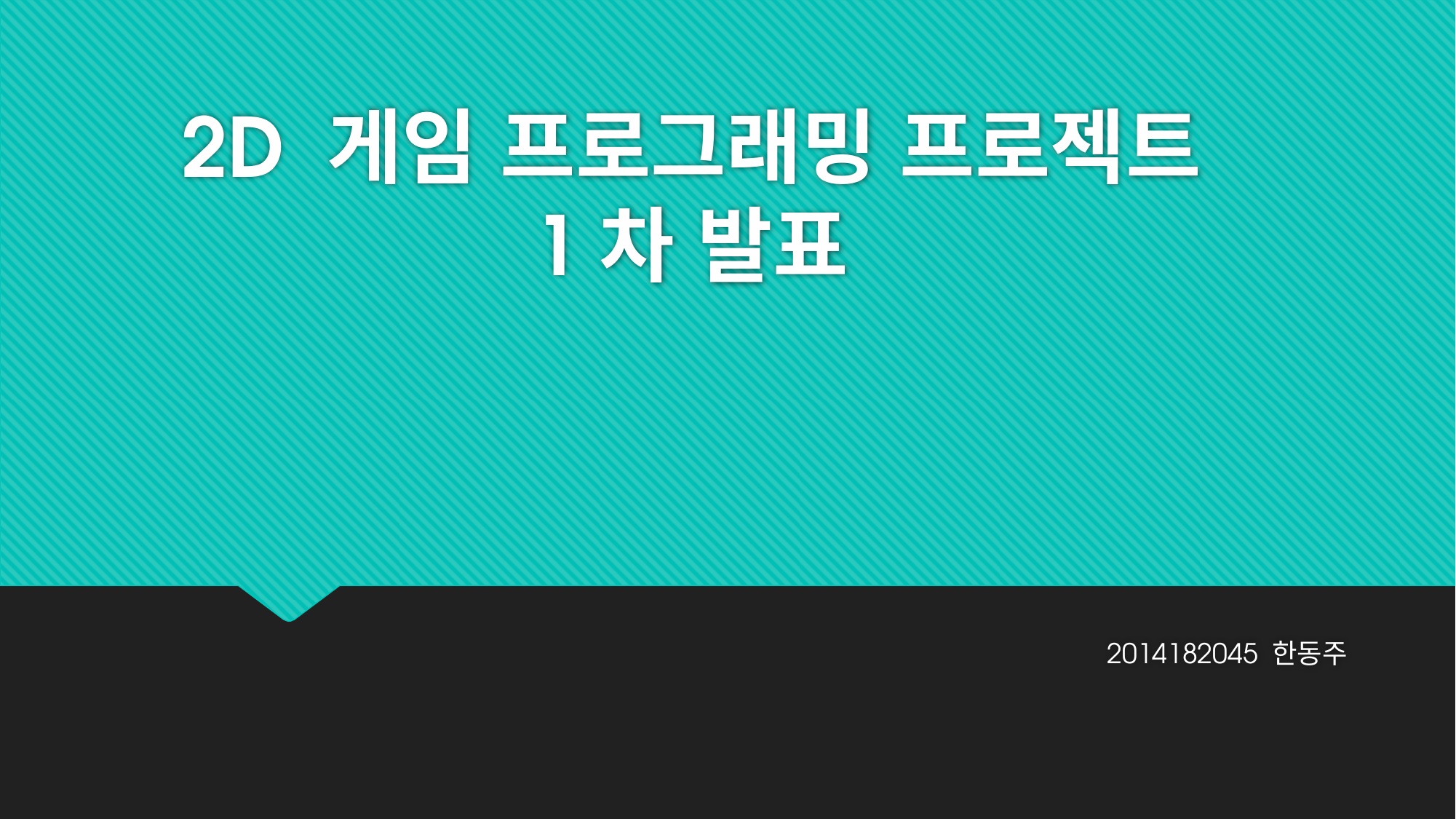

# 2D 게임 프로그래밍 프로젝트 1차 발표
2014182045 한동주